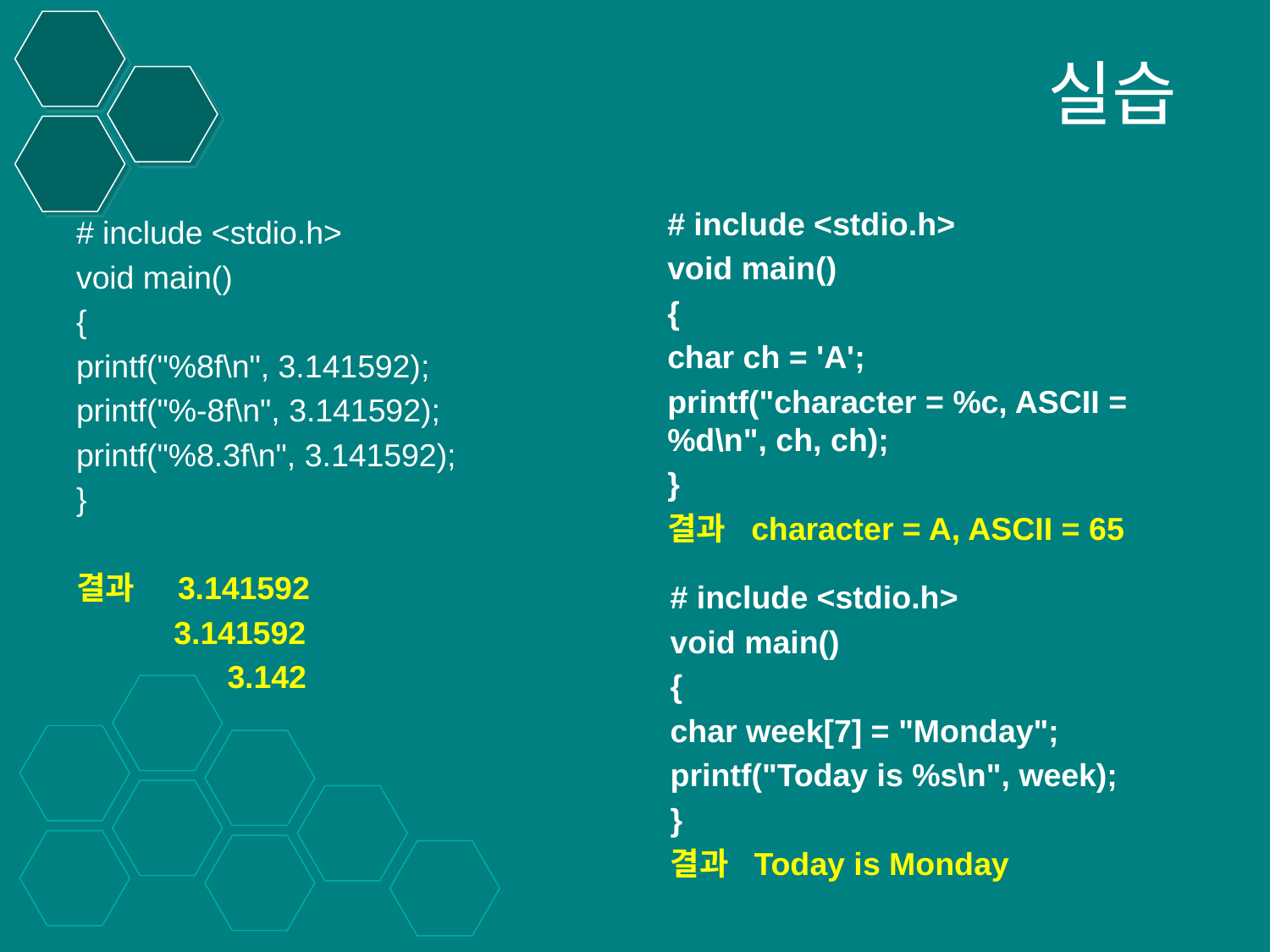

# 실습
# include <stdio.h>
void main()
{
char ch = 'A';
printf("character = %c, ASCII = %d\n", ch, ch);
}
결과  character = A, ASCII = 65
# include <stdio.h>
void main()
{
printf("%8f\n", 3.141592);
printf("%-8f\n", 3.141592);
printf("%8.3f\n", 3.141592);
}

결과    3.141592
           3.141592
                 3.142
# include <stdio.h>
void main()
{
char week[7] = "Monday";
printf("Today is %s\n", week);
}
결과  Today is Monday